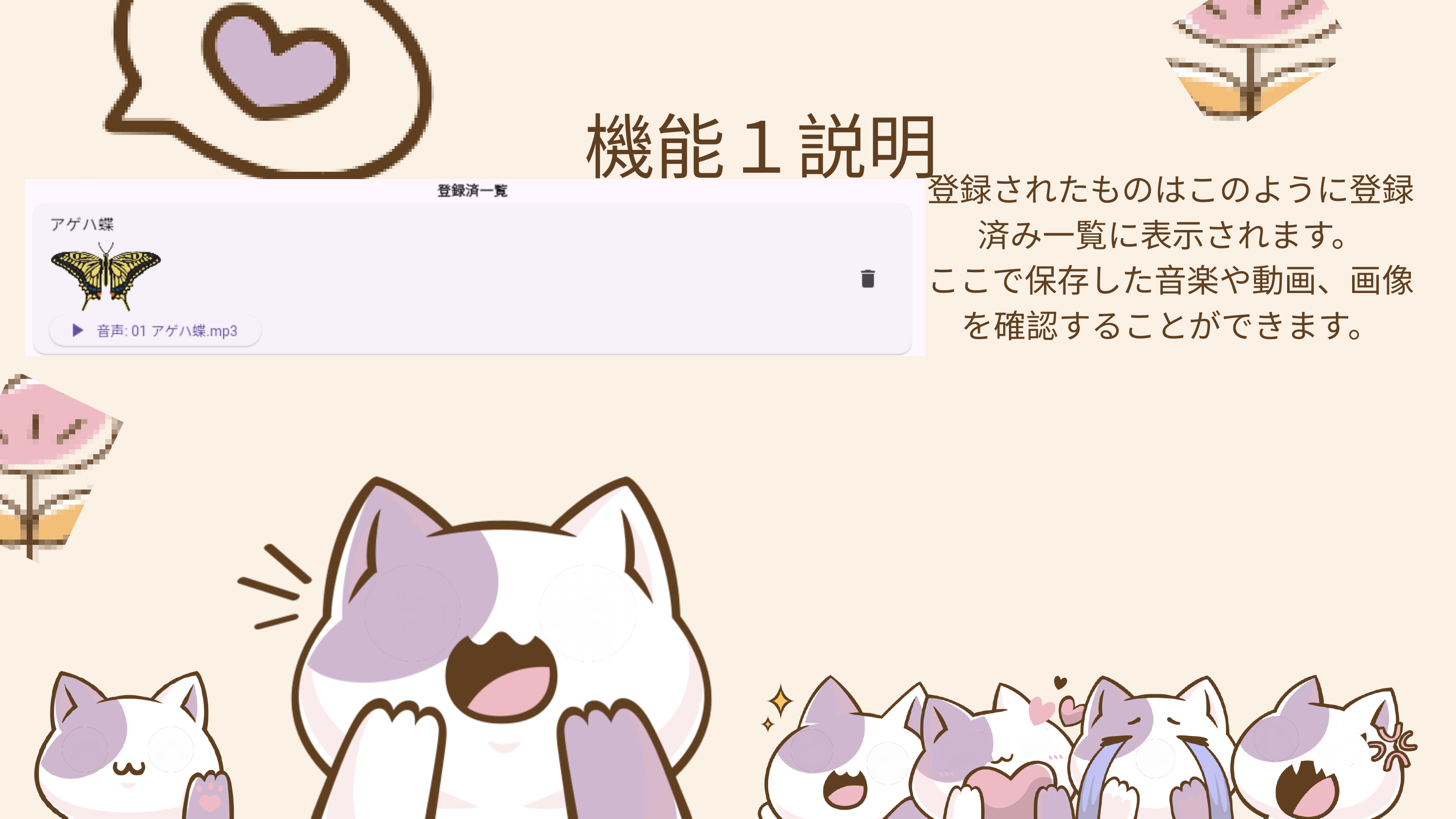

機能１説明
登録されたものはこのように登録済み一覧に表示されます。
ここで保存した音楽や動画、画像を確認することができます。